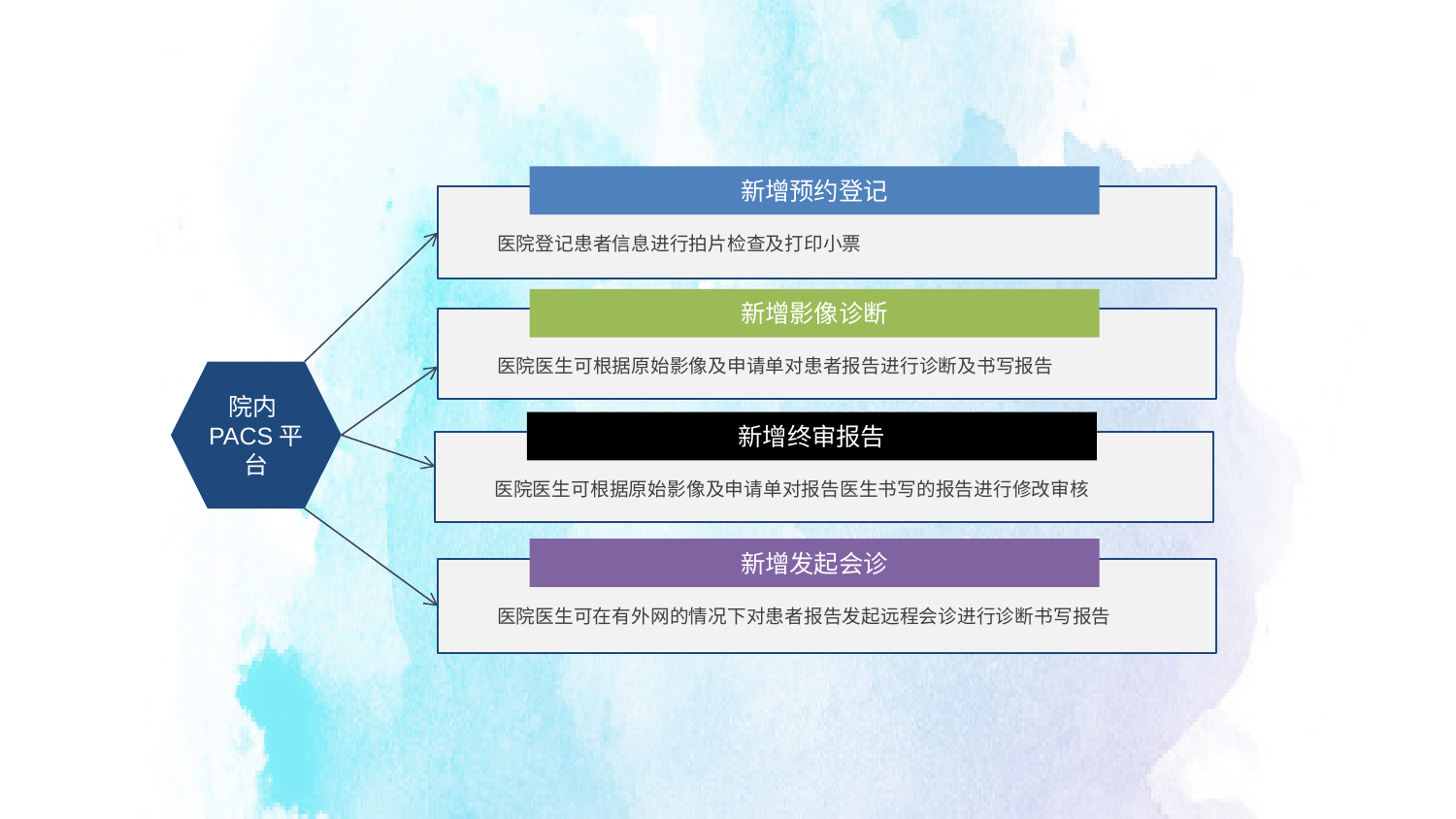

新增预约登记

医院登记患者信息进行拍片检查及打印小票
新增影像诊断

医院医生可根据原始影像及申请单对患者报告进行诊断及书写报告
院内PACS平台
新增终审报告

医院医生可根据原始影像及申请单对报告医生书写的报告进行修改审核
新增发起会诊

医院医生可在有外网的情况下对患者报告发起远程会诊进行诊断书写报告